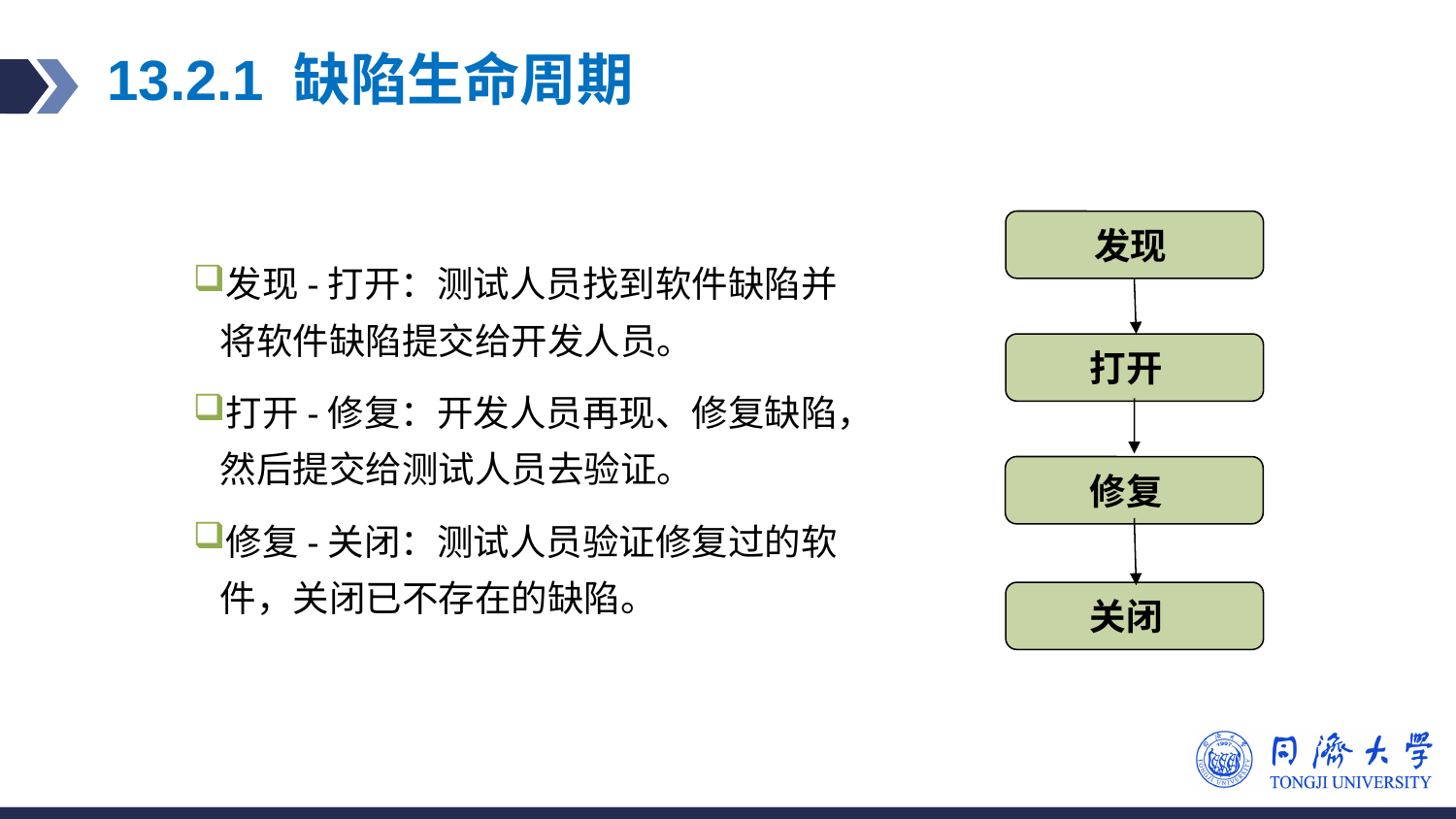

# 13.2.1 缺陷生命周期
发现

打开

修复

关闭
发现-打开：测试人员找到软件缺陷并将软件缺陷提交给开发人员。
打开-修复：开发人员再现、修复缺陷，然后提交给测试人员去验证。
修复-关闭：测试人员验证修复过的软件，关闭已不存在的缺陷。